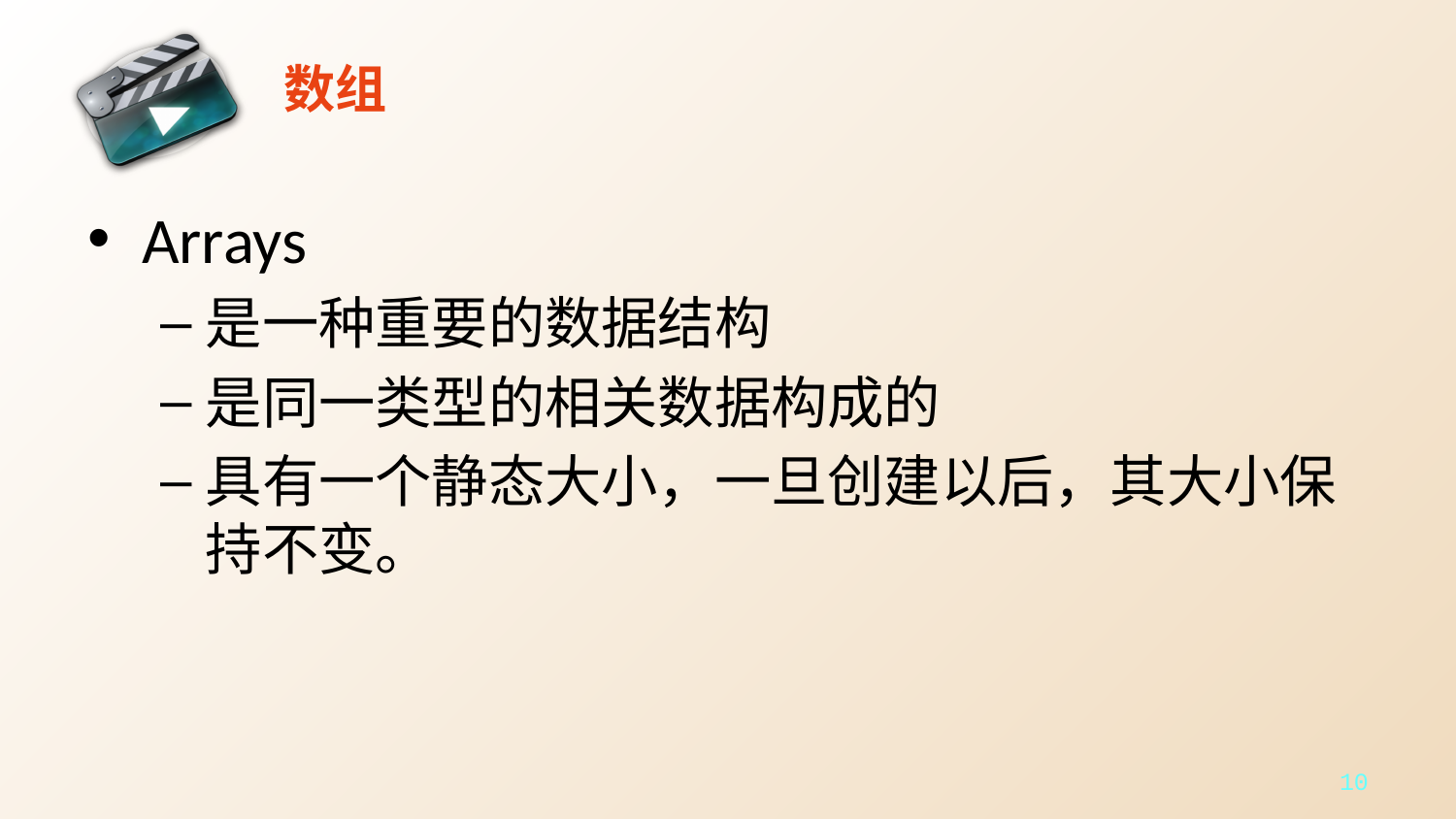

# 数组
Arrays
是一种重要的数据结构
是同一类型的相关数据构成的
具有一个静态大小，一旦创建以后，其大小保持不变。

10